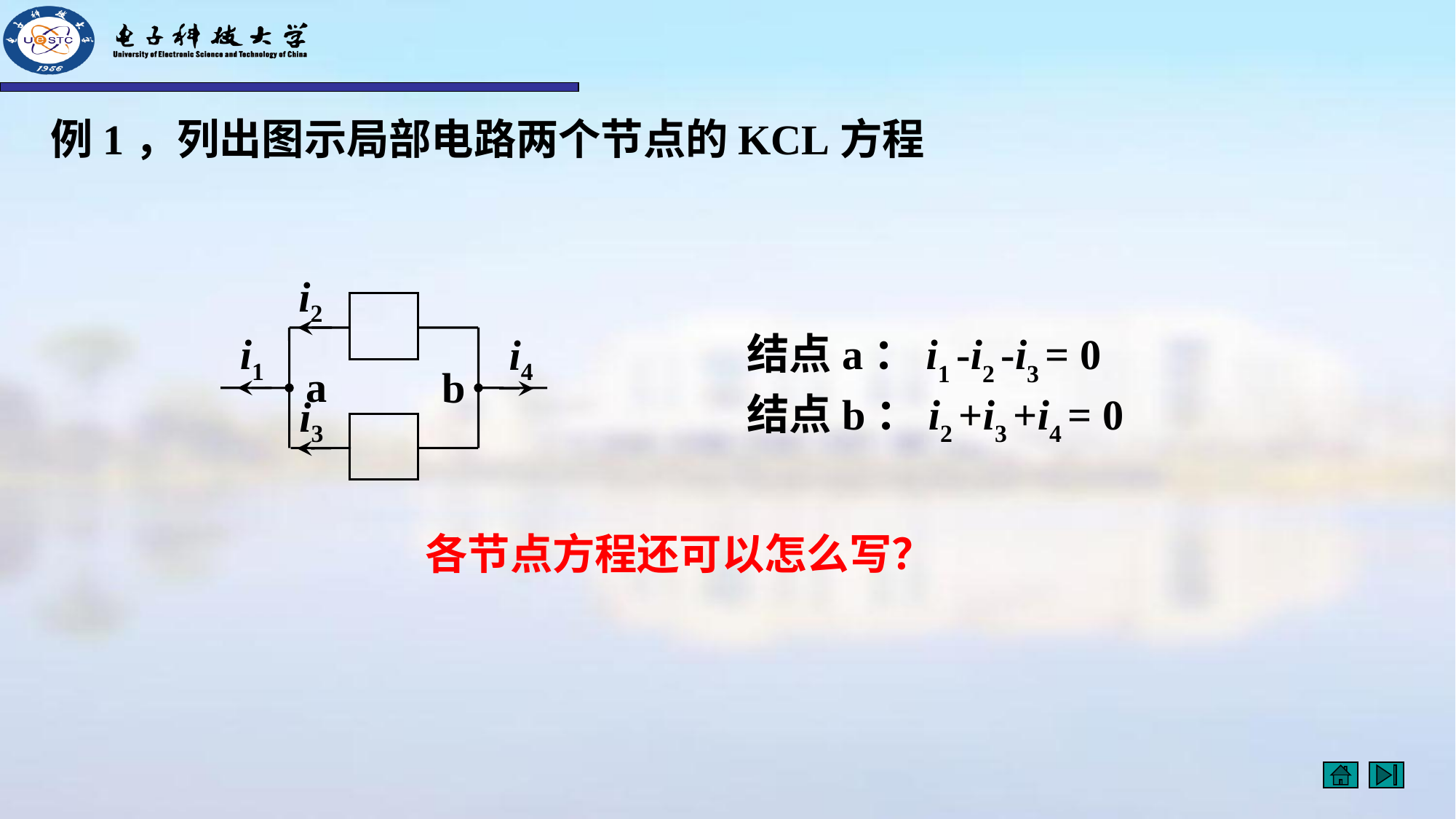

例1，列出图示局部电路两个节点的KCL方程
i2

i1
i4

a
b
i3

结点a：i1 -i2 -i3 = 0
结点b：i2 +i3 +i4 = 0
各节点方程还可以怎么写？